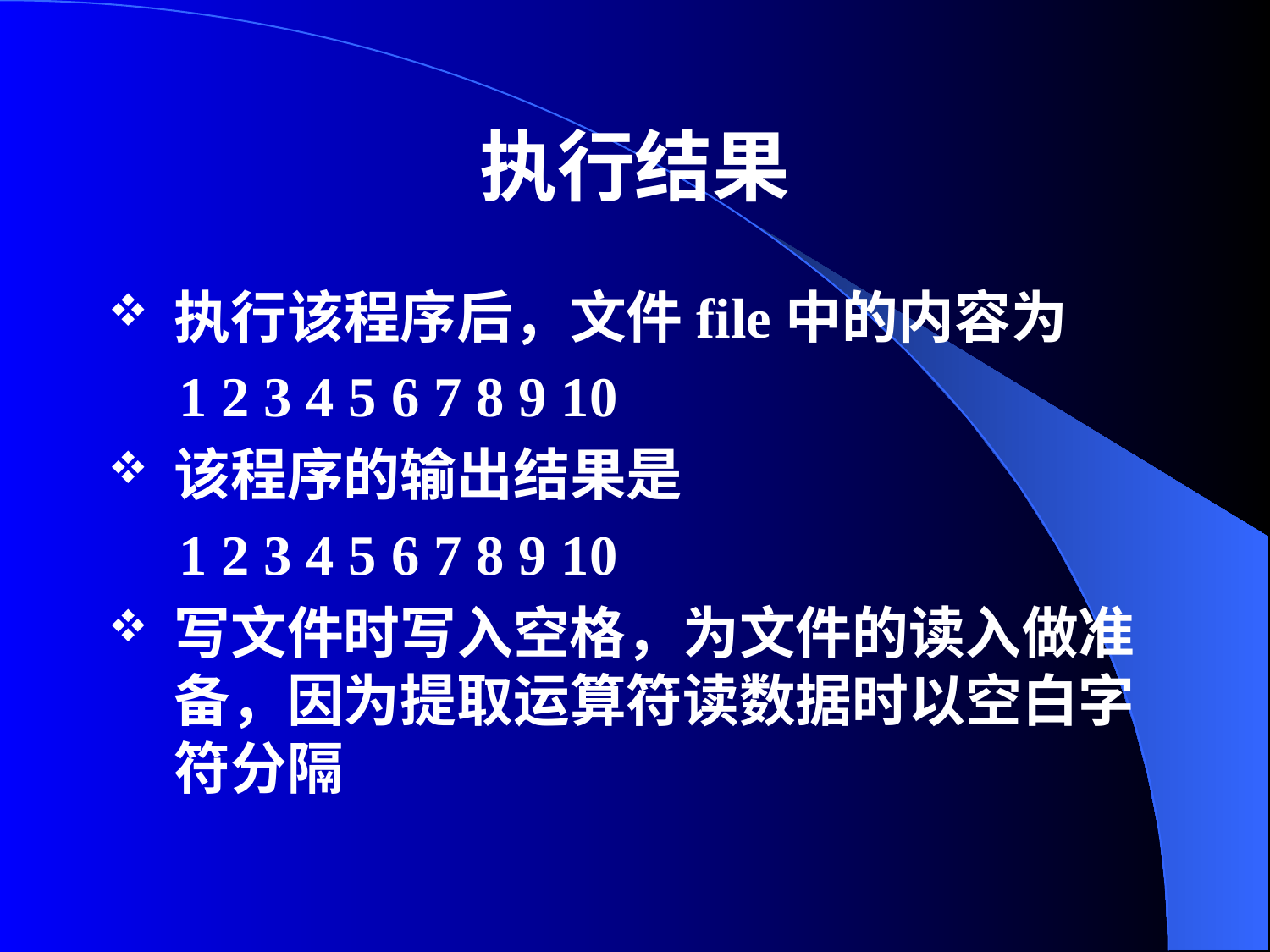

# 执行结果
执行该程序后，文件file中的内容为
     1 2 3 4 5 6 7 8 9 10
该程序的输出结果是
     1 2 3 4 5 6 7 8 9 10
写文件时写入空格，为文件的读入做准备，因为提取运算符读数据时以空白字符分隔